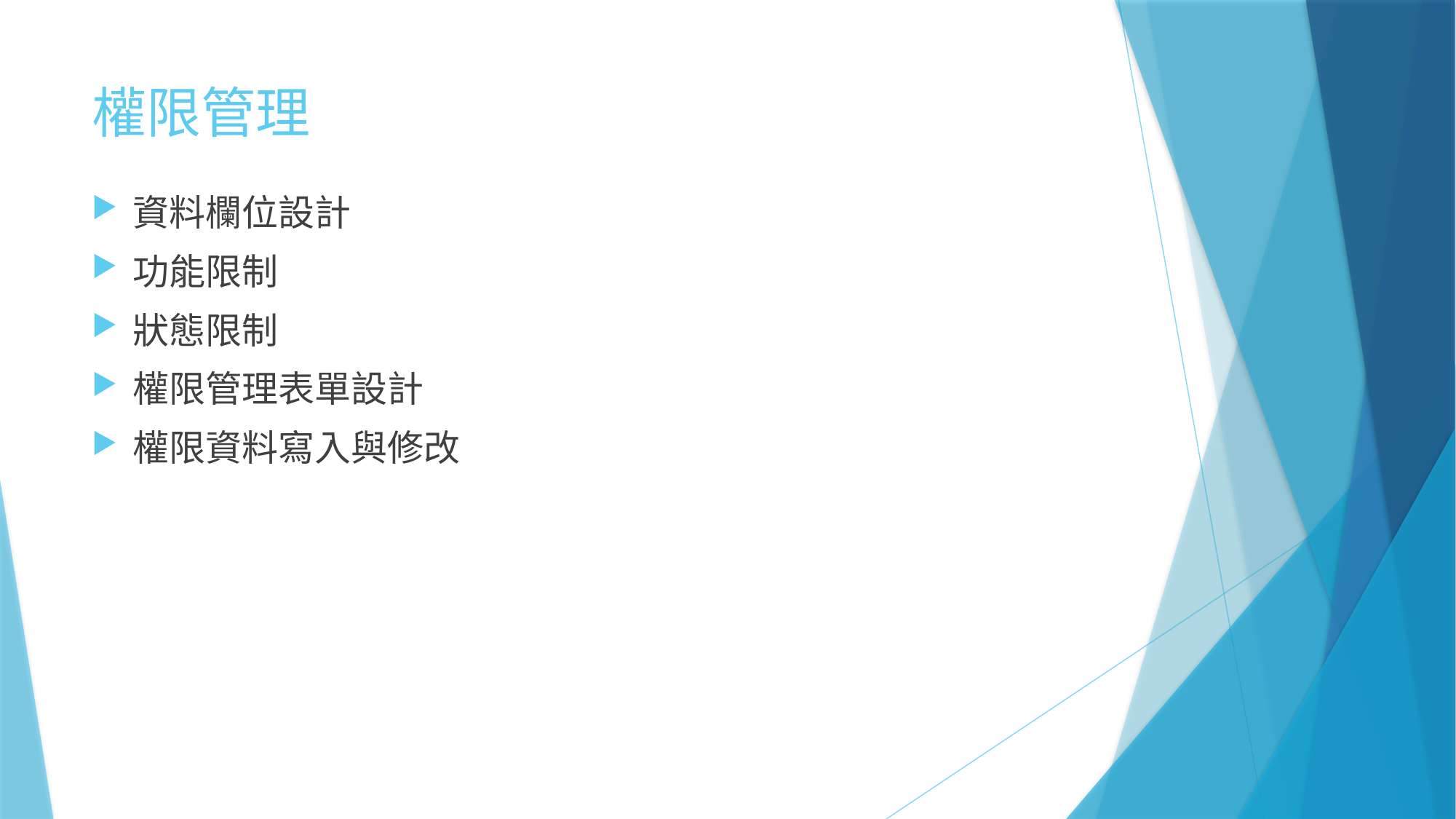

# 權限管理
資料欄位設計
功能限制
狀態限制
權限管理表單設計
權限資料寫入與修改